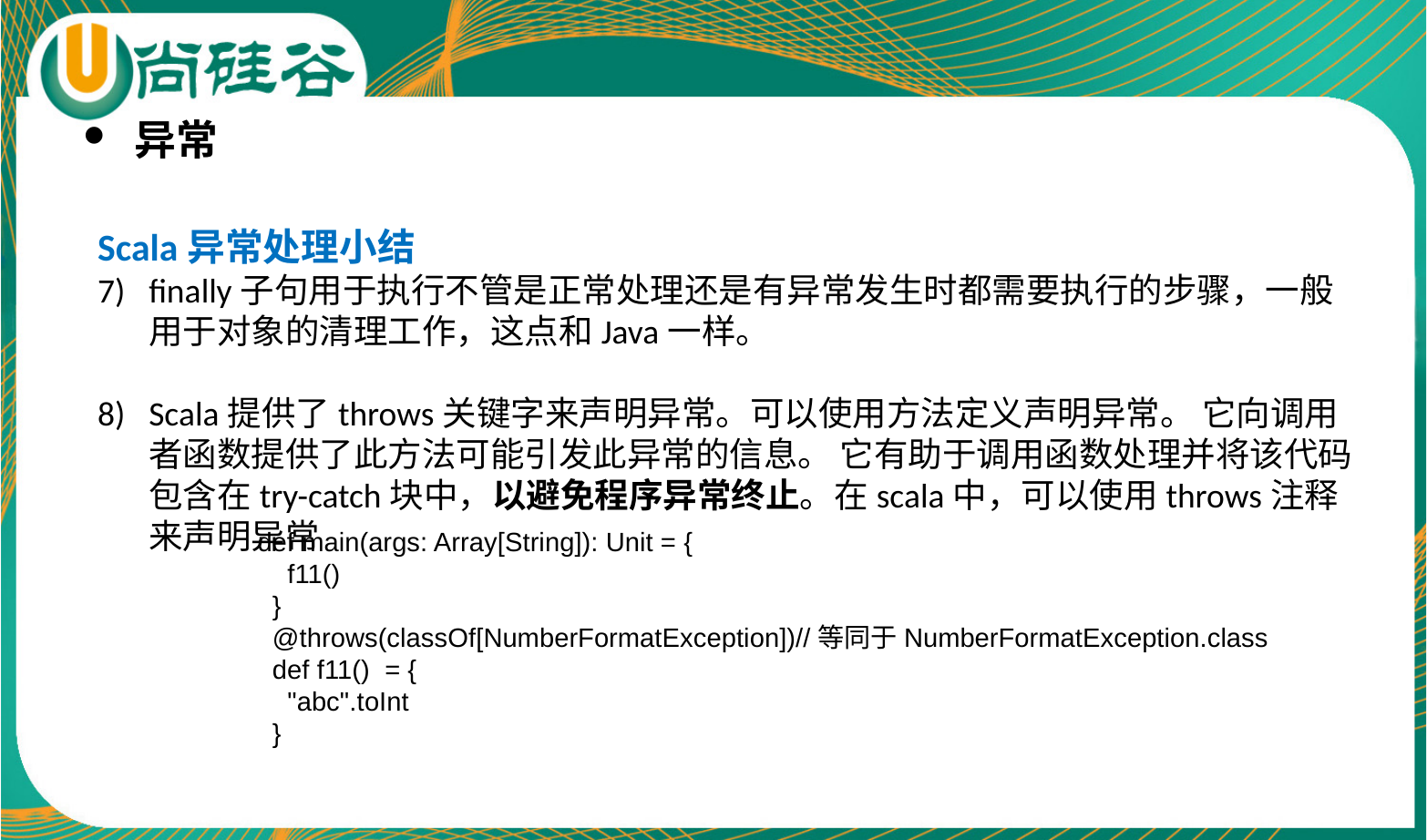

异常

Scala异常处理小结
finally子句用于执行不管是正常处理还是有异常发生时都需要执行的步骤，一般用于对象的清理工作，这点和Java一样。

Scala提供了throws关键字来声明异常。可以使用方法定义声明异常。 它向调用者函数提供了此方法可能引发此异常的信息。 它有助于调用函数处理并将该代码包含在try-catch块中，以避免程序异常终止。在scala中，可以使用throws注释来声明异常

def main(args: Array[String]): Unit = {
    f11()
  }
  @throws(classOf[NumberFormatException])//等同于NumberFormatException.class
  def f11()  = {
    "abc".toInt
  }